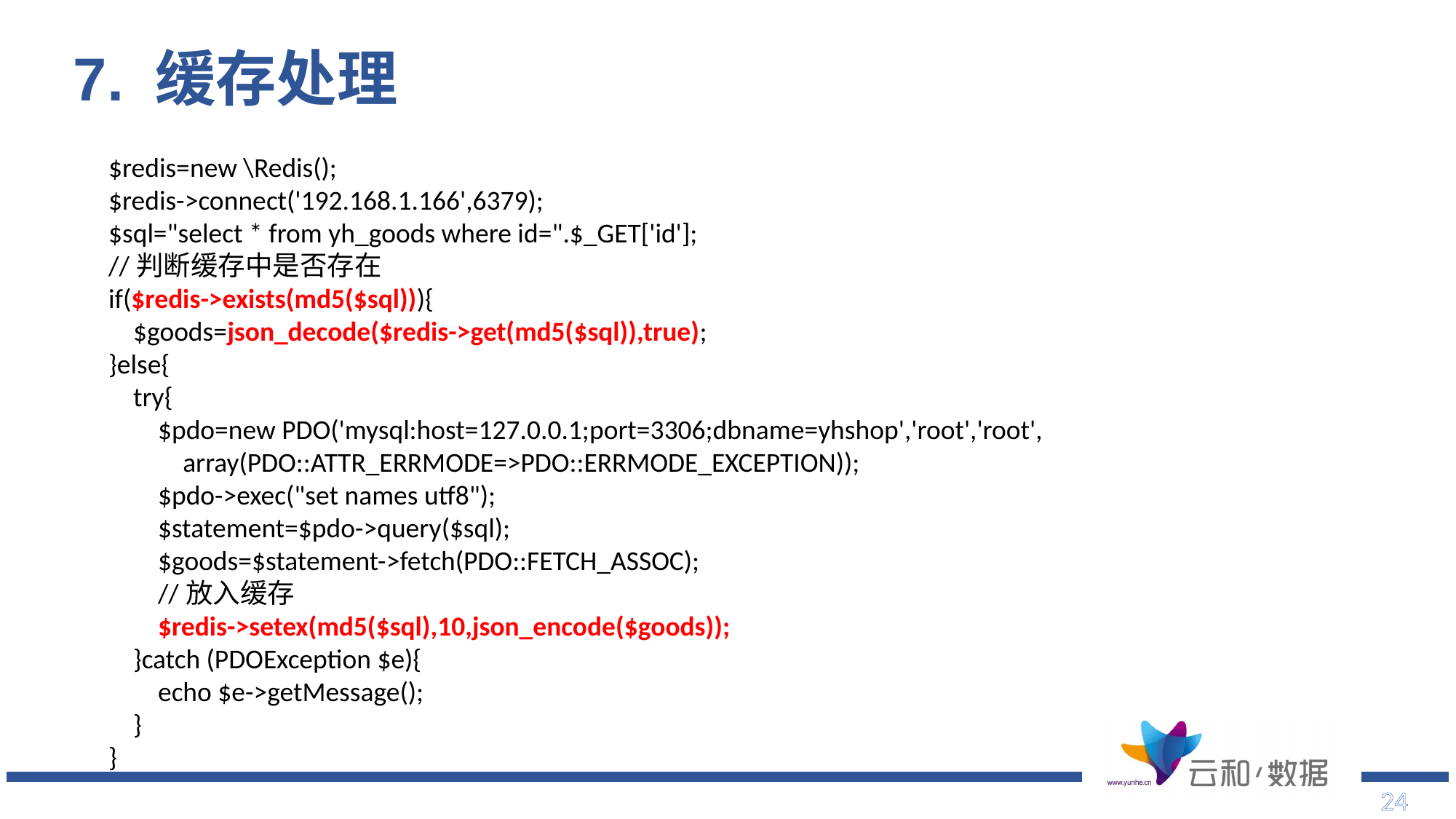

# 7. 缓存处理
$redis=new \Redis();
$redis->connect('192.168.1.166',6379);
$sql="select * from yh_goods where id=".$_GET['id'];
//判断缓存中是否存在
if($redis->exists(md5($sql))){
    $goods=json_decode($redis->get(md5($sql)),true);
}else{
    try{
        $pdo=new PDO('mysql:host=127.0.0.1;port=3306;dbname=yhshop','root','root',
            array(PDO::ATTR_ERRMODE=>PDO::ERRMODE_EXCEPTION));
        $pdo->exec("set names utf8");
        $statement=$pdo->query($sql);
        $goods=$statement->fetch(PDO::FETCH_ASSOC);
        //放入缓存
        $redis->setex(md5($sql),10,json_encode($goods));
    }catch (PDOException $e){
        echo $e->getMessage();
    }
}